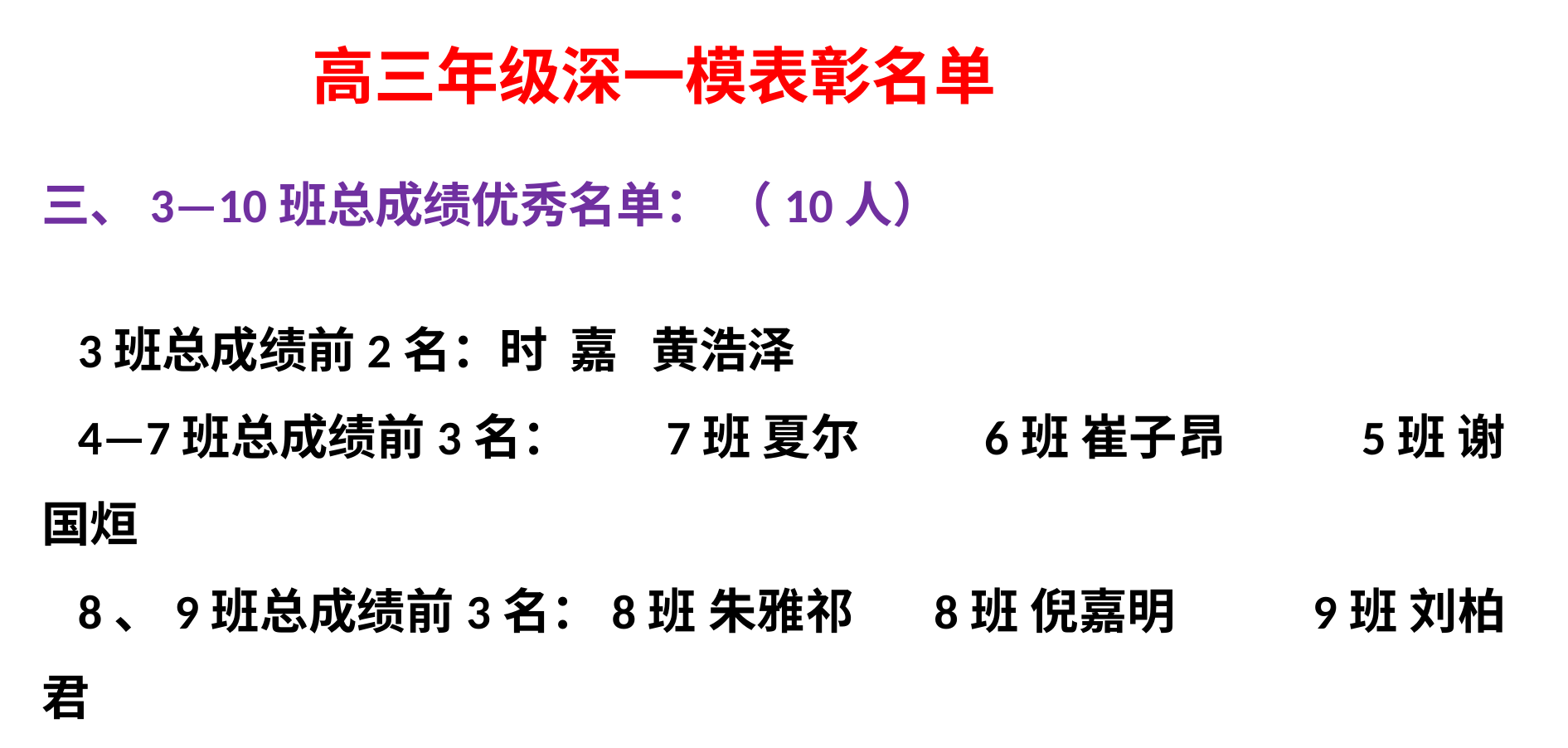

高三年级深一模表彰名单
三、3—10班总成绩优秀名单： （10人）

	3班总成绩前2名：时  嘉   黄浩泽
	4—7班总成绩前3名：	7班 夏尔          6班 崔子昂           5班 谢国烜
	8、9班总成绩前3名：8班 朱雅祁      8班 倪嘉明           9班 刘柏君
	10班总成绩前2名：	  林潇然             欧阳婧祎